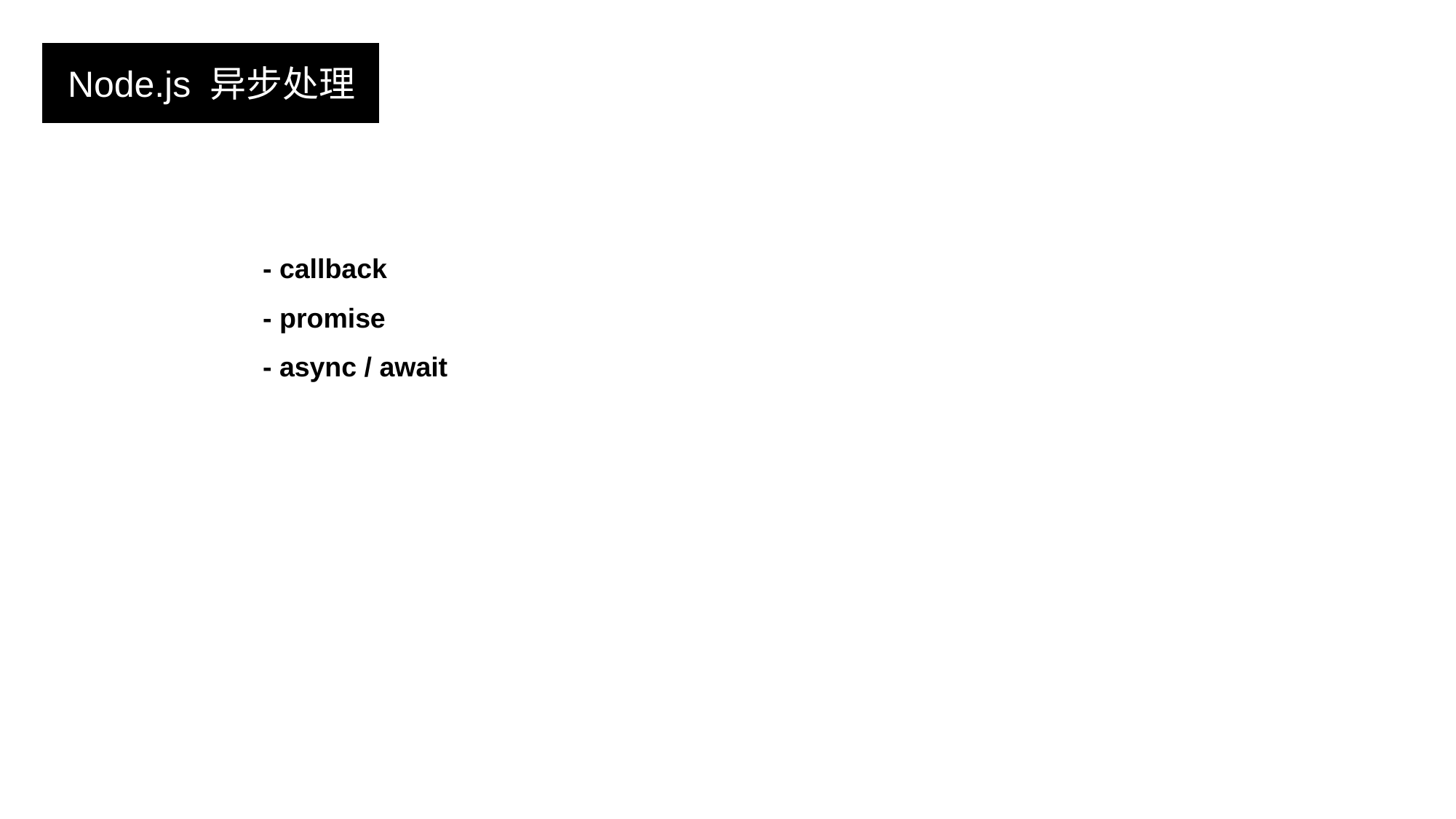

Node.js 异步处理
 - callback
 - promise
 - async / await